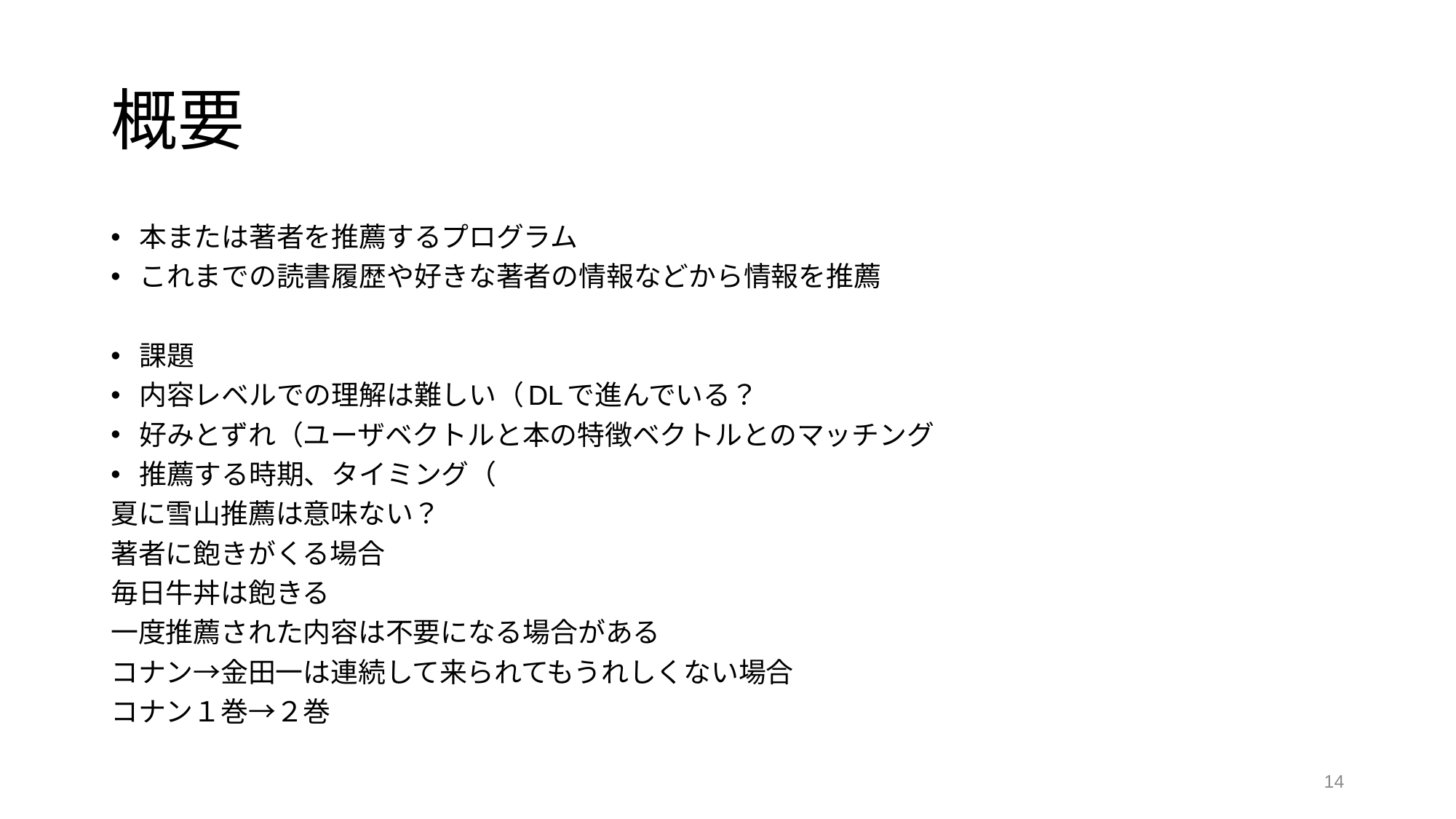

# 概要
本または著者を推薦するプログラム
これまでの読書履歴や好きな著者の情報などから情報を推薦

課題
内容レベルでの理解は難しい（DLで進んでいる？
好みとずれ（ユーザベクトルと本の特徴ベクトルとのマッチング
推薦する時期、タイミング（
夏に雪山推薦は意味ない？
著者に飽きがくる場合
毎日牛丼は飽きる
一度推薦された内容は不要になる場合がある
コナン→金田一は連続して来られてもうれしくない場合
コナン１巻→２巻

14